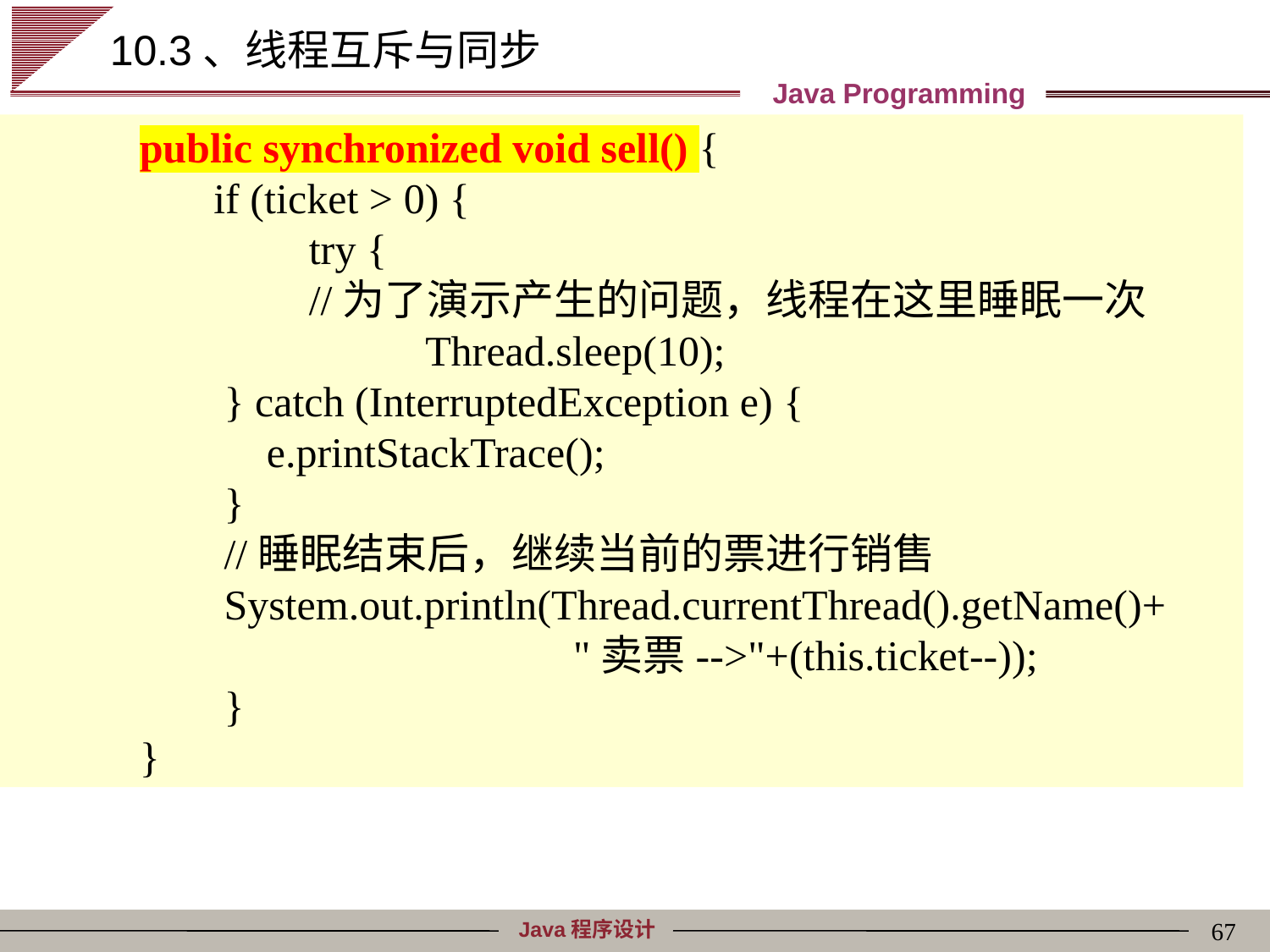

# 10.3、线程互斥与同步
	public synchronized void sell() {
	       if (ticket > 0) {
		    try {
	        	    //为了演示产生的问题，线程在这里睡眠一次
	            	   Thread.sleep(10);
	        } catch (InterruptedException e) {
	            e.printStackTrace();
	        }
	        //睡眠结束后，继续当前的票进行销售
	        System.out.println(Thread.currentThread().getName()+
                                                     "卖票-->"+(this.ticket--));
	        }
	}